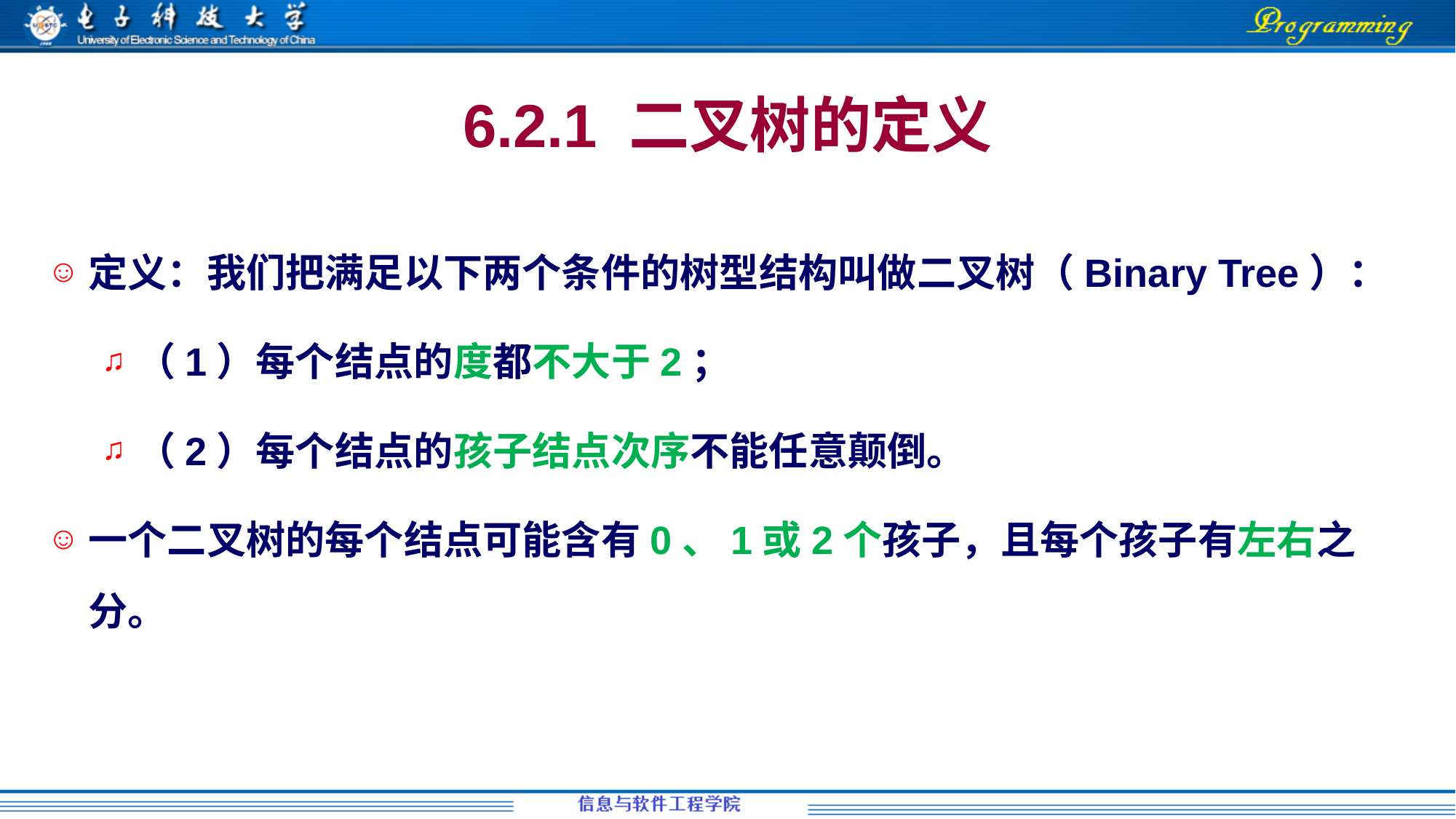

# 6.2.1 二叉树的定义
定义：我们把满足以下两个条件的树型结构叫做二叉树（Binary Tree）：
（1）每个结点的度都不大于2；
（2）每个结点的孩子结点次序不能任意颠倒。
一个二叉树的每个结点可能含有0、1或2个孩子，且每个孩子有左右之分。